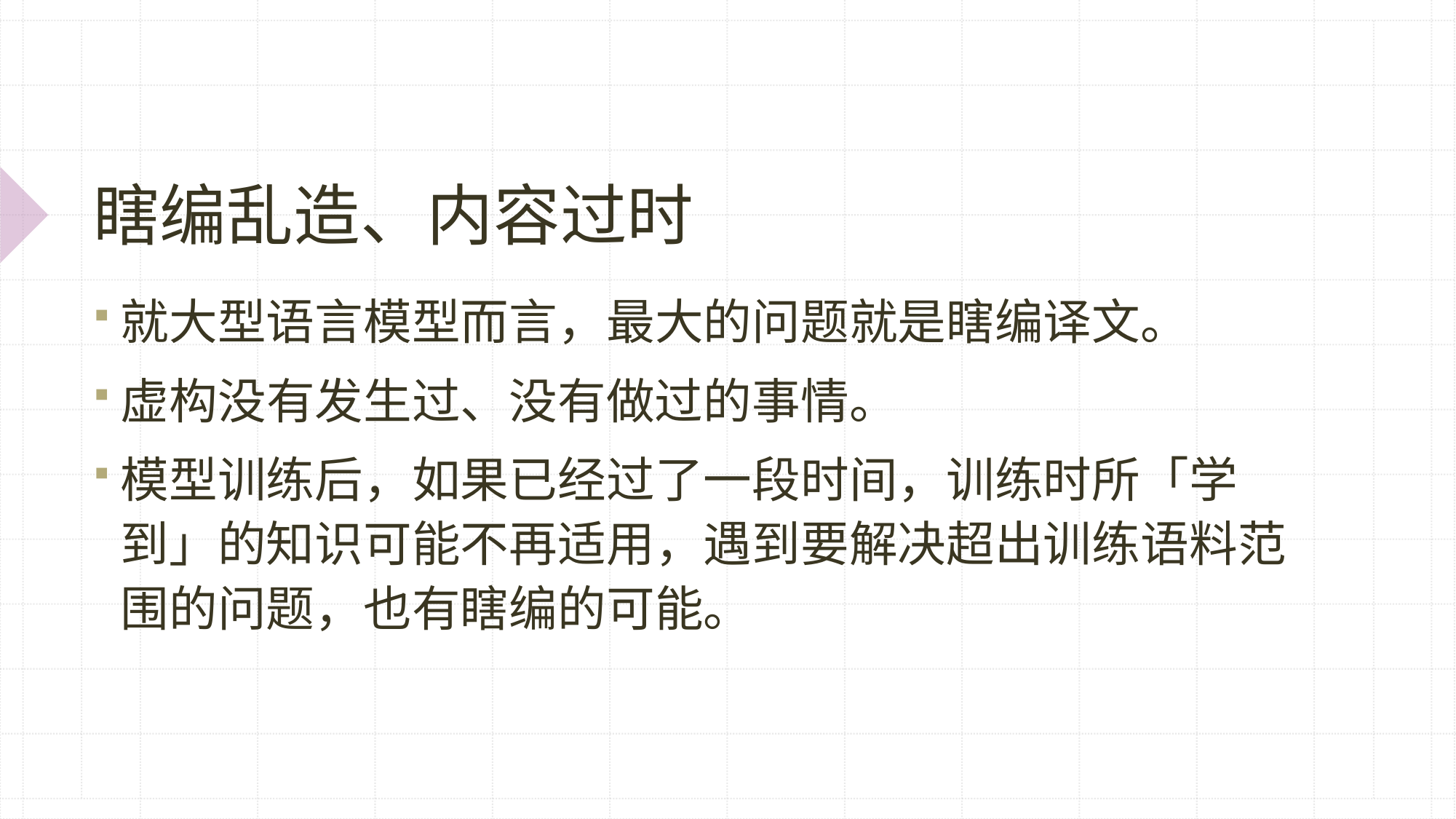

# 瞎编乱造、内容过时
就大型语言模型而言，最大的问题就是瞎编译文。
虚构没有发生过、没有做过的事情。
模型训练后，如果已经过了一段时间，训练时所「学到」的知识可能不再适用，遇到要解决超出训练语料范围的问题，也有瞎编的可能。